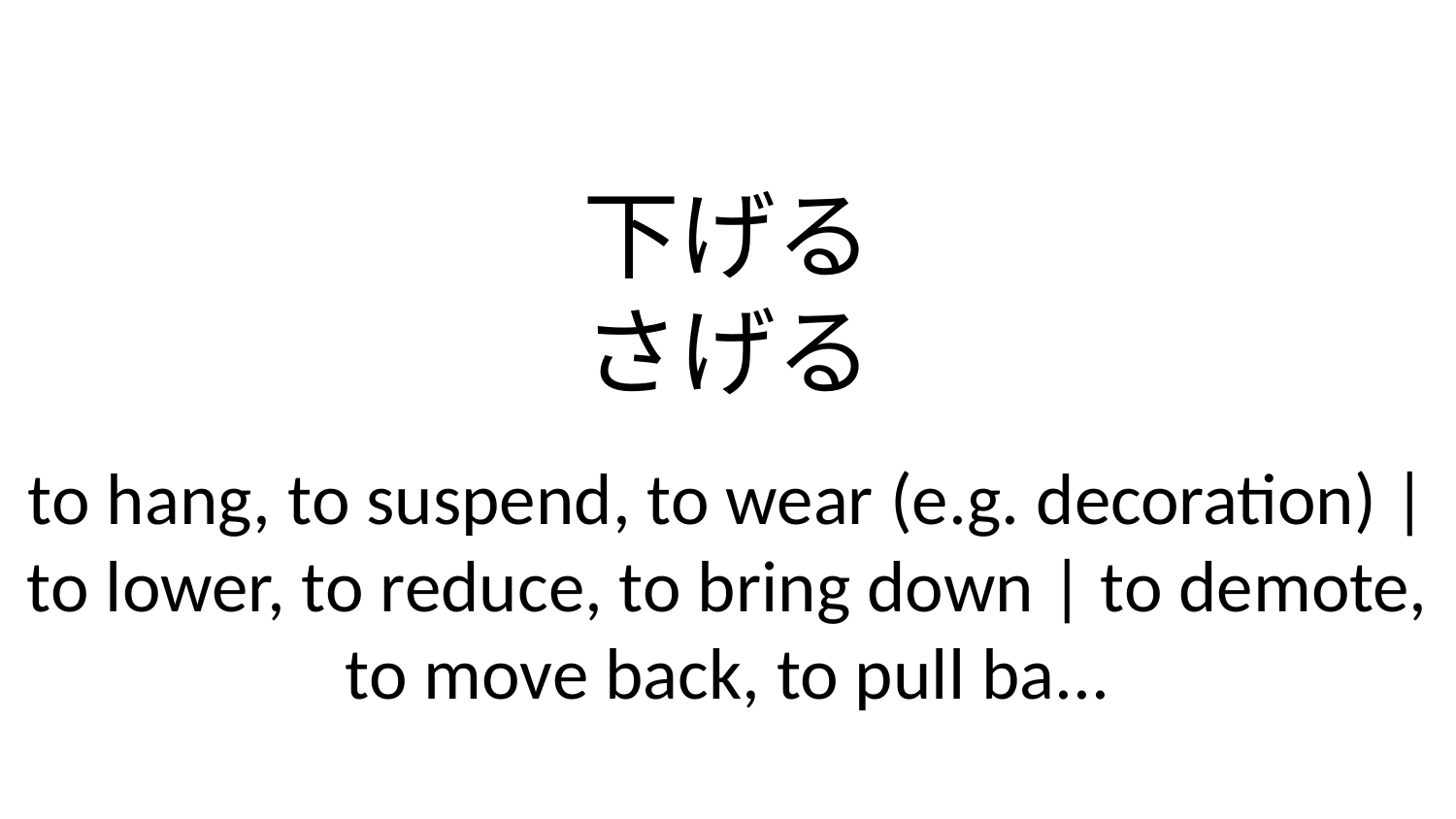

下げる
さげる
to hang, to suspend, to wear (e.g. decoration) | to lower, to reduce, to bring down | to demote, to move back, to pull ba...
466-480